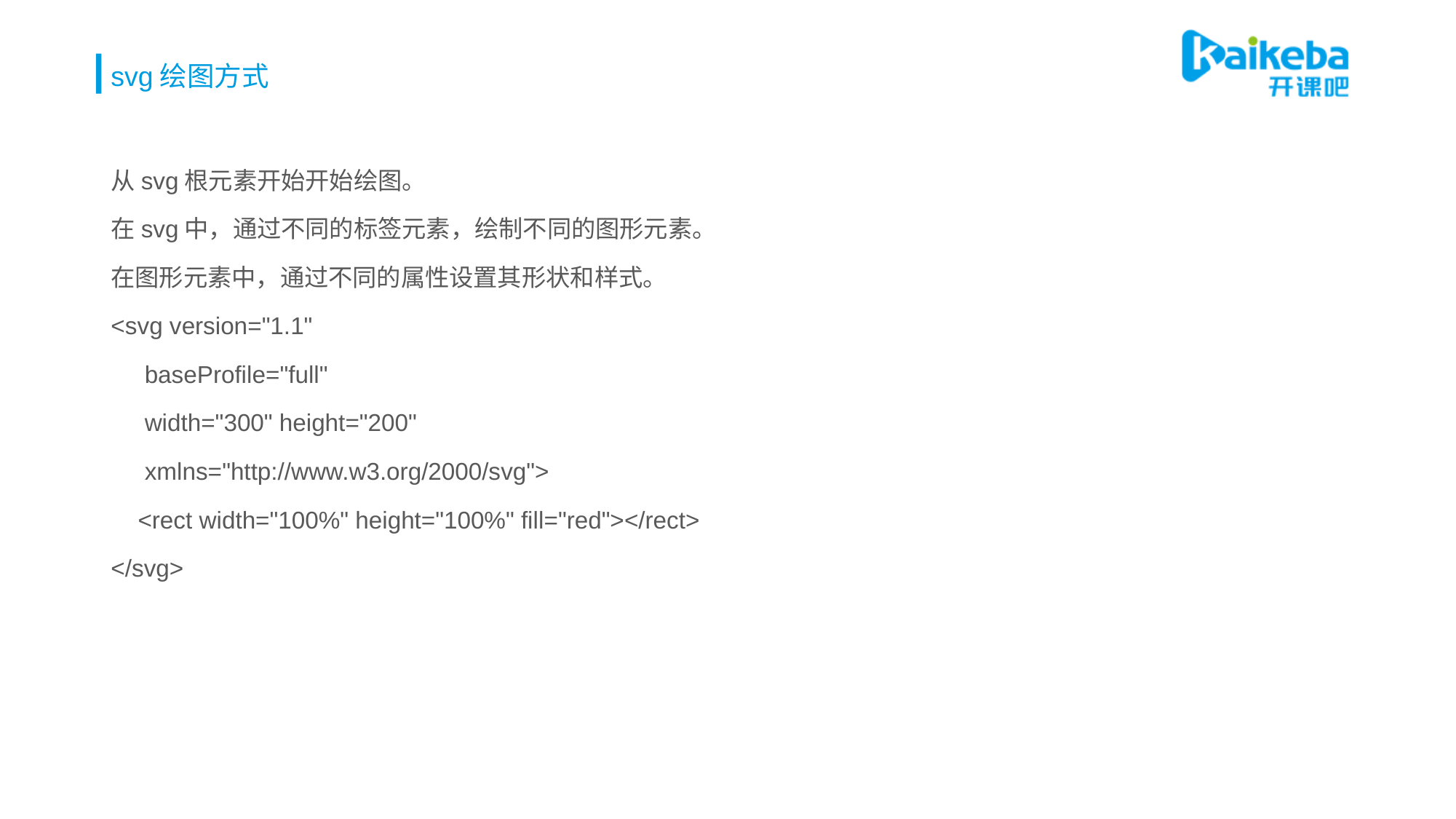

# svg绘图方式
从svg根元素开始开始绘图。
在svg中，通过不同的标签元素，绘制不同的图形元素。
在图形元素中，通过不同的属性设置其形状和样式。
<svg version="1.1"
     baseProfile="full"
     width="300" height="200"
     xmlns="http://www.w3.org/2000/svg">
    <rect width="100%" height="100%" fill="red"></rect>
</svg>